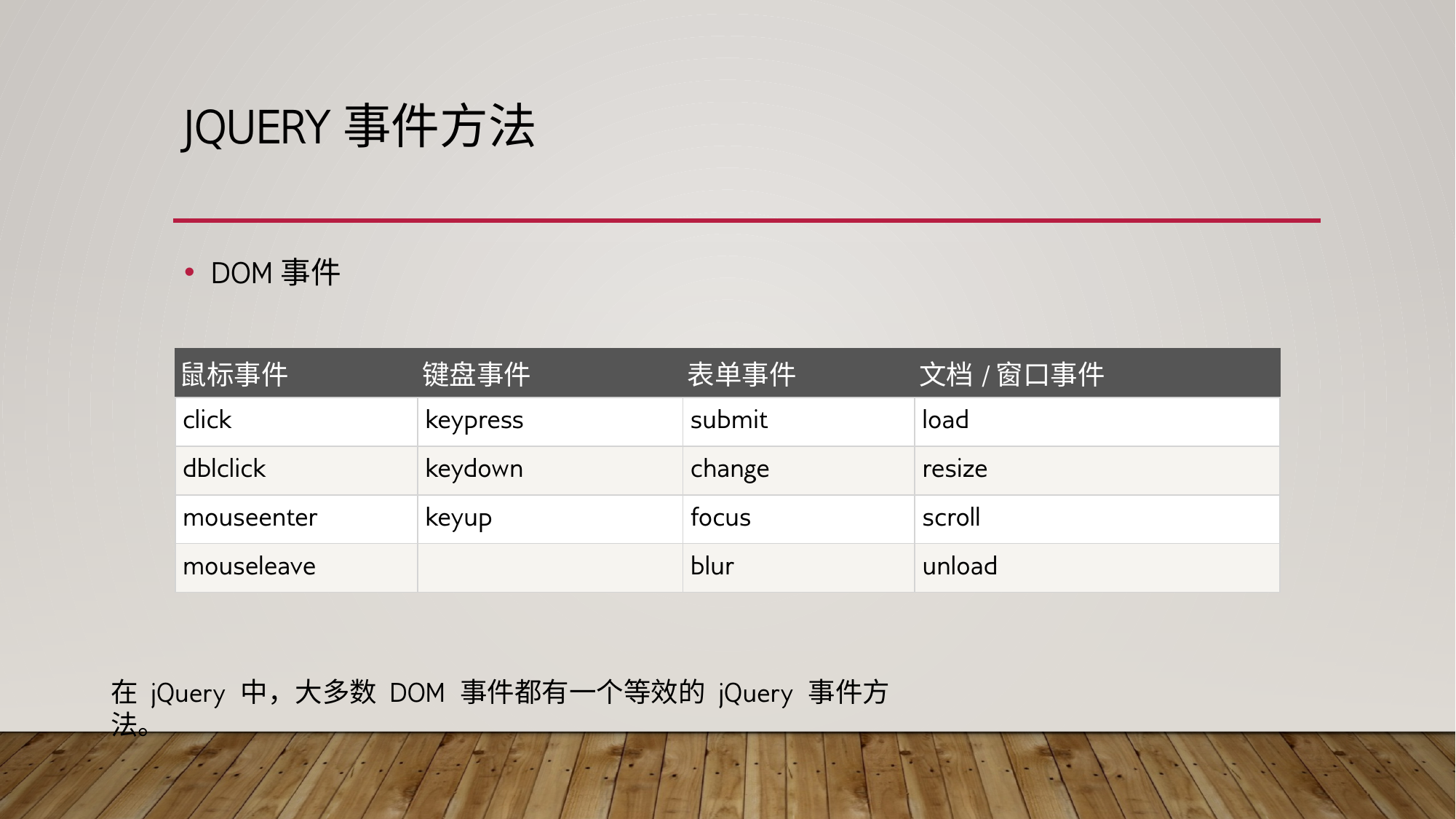

# jQuery事件方法
DOM事件
| 鼠标事件 | 键盘事件 | 表单事件 | 文档/窗口事件 |
| --- | --- | --- | --- |
| click | keypress | submit | load |
| dblclick | keydown | change | resize |
| mouseenter | keyup | focus | scroll |
| mouseleave |  | blur | unload |

在 jQuery 中，大多数 DOM 事件都有一个等效的 jQuery 事件方法。